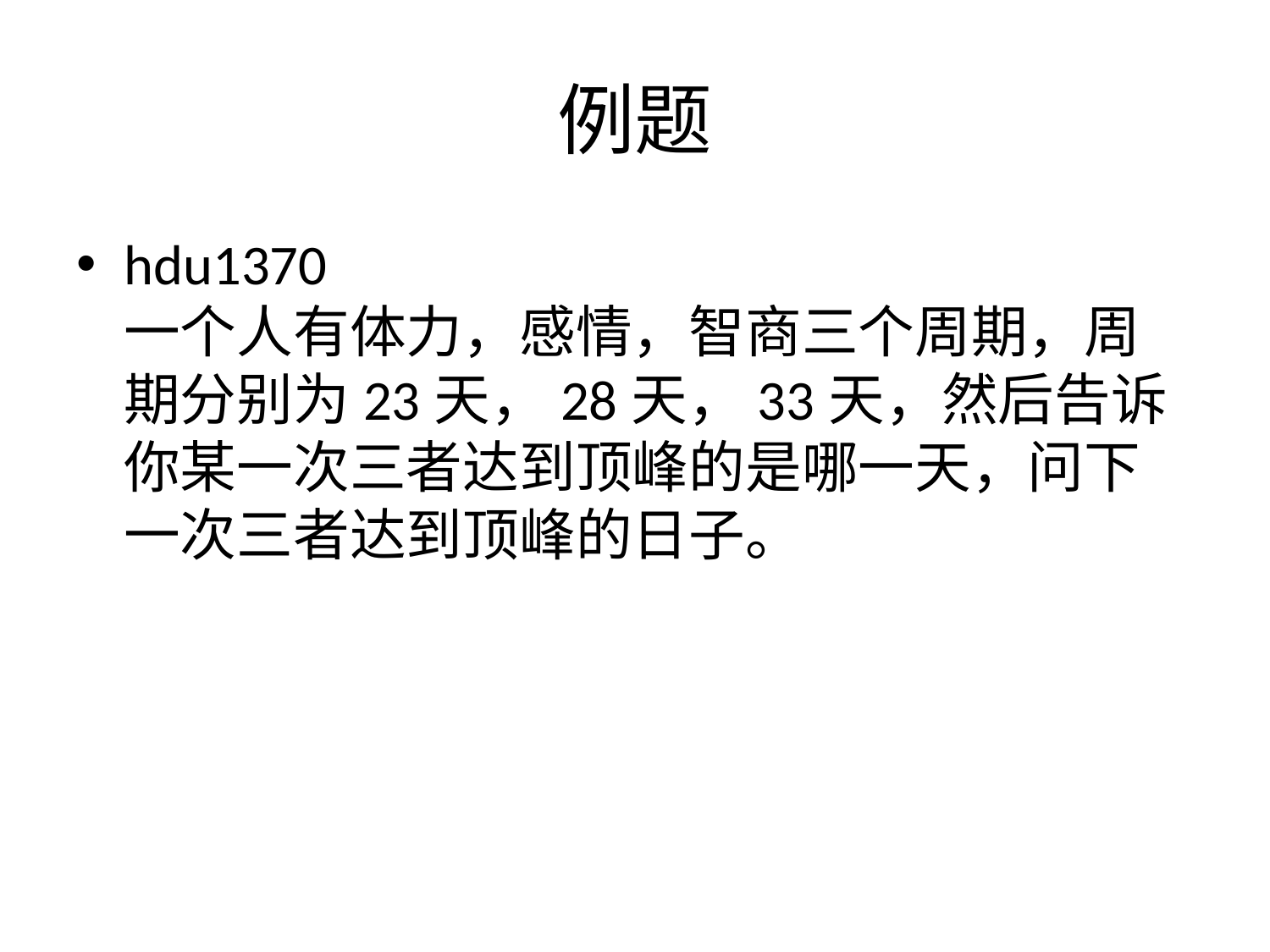

# 例题
hdu1370
一个人有体力，感情，智商三个周期，周期分别为23天，28天，33天，然后告诉你某一次三者达到顶峰的是哪一天，问下一次三者达到顶峰的日子。